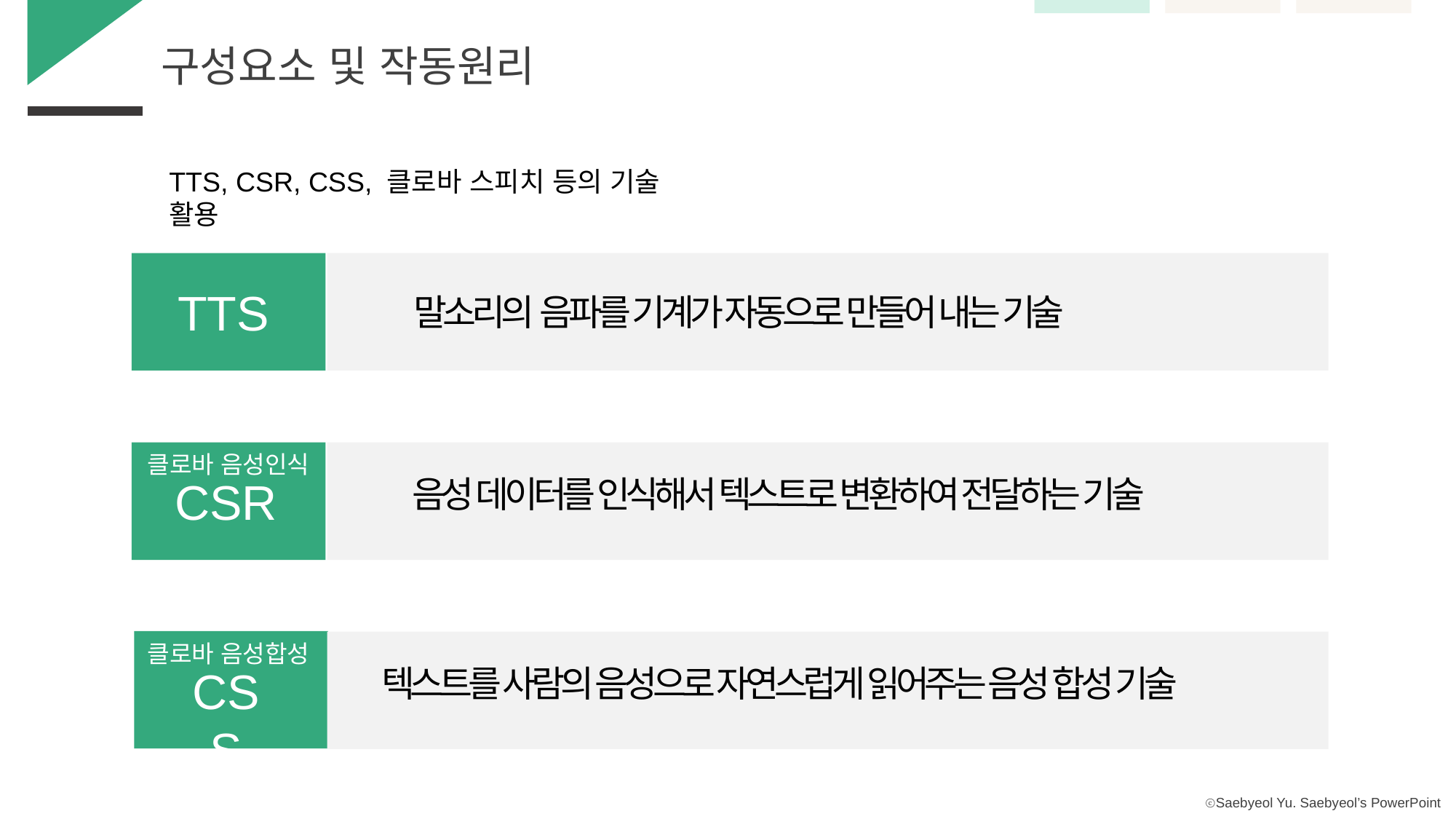

구성요소 및 작동원리
TTS, CSR, CSS, 클로바 스피치 등의 기술 활용

TTS
말소리의 음파를 기계가 자동으로 만들어 내는 기술

클로바 음성인식
CSR
음성 데이터를 인식해서 텍스트로 변환하여 전달하는 기술

클로바 음성합성
CSS
텍스트를 사람의 음성으로 자연스럽게 읽어주는 음성 합성 기술